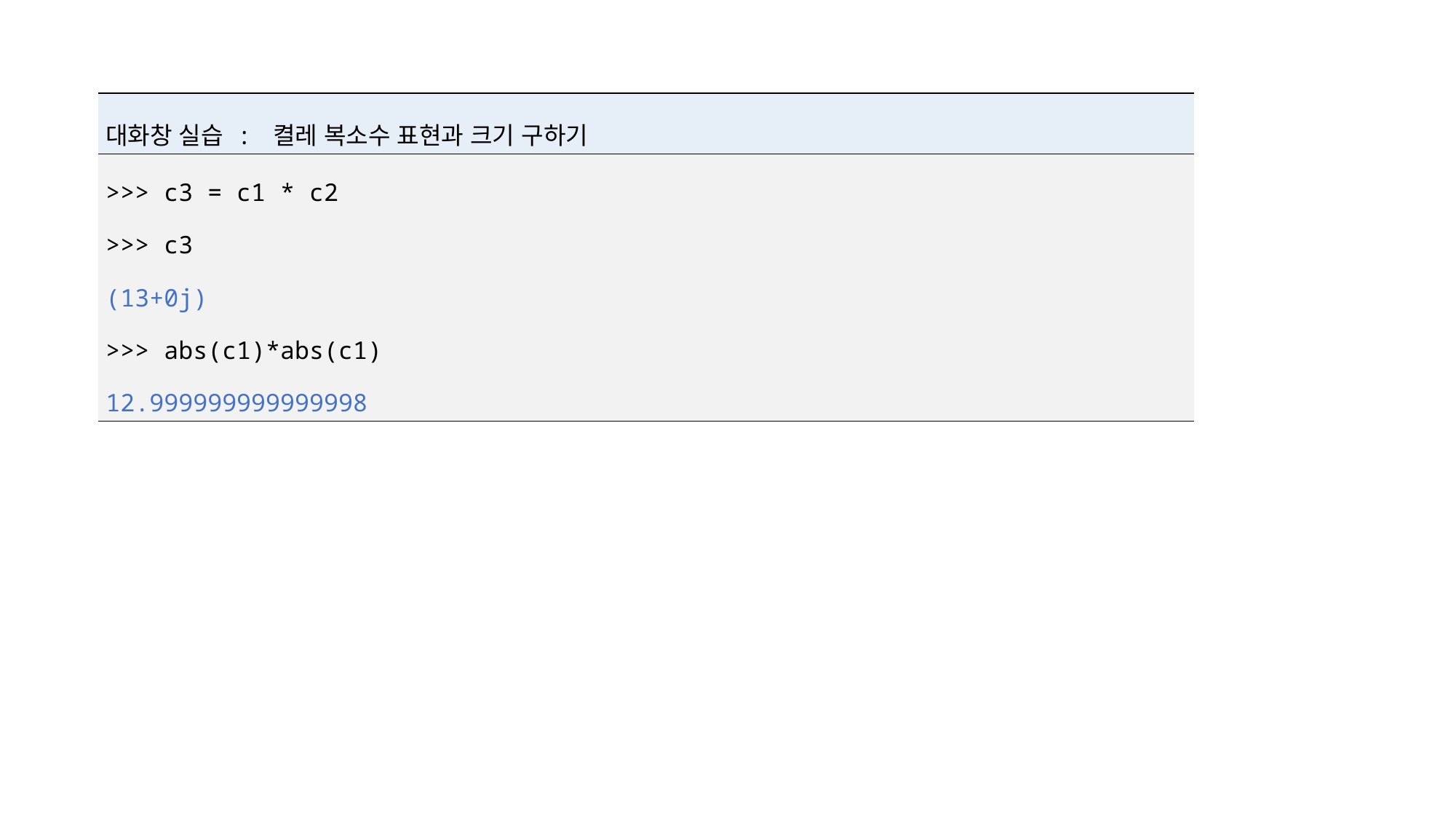

| 대화창 실습 : 켤레 복소수 표현과 크기 구하기 |
| --- |
| >>> c3 = c1 \* c2 >>> c3 (13+0j) >>> abs(c1)\*abs(c1) 12.999999999999998 |